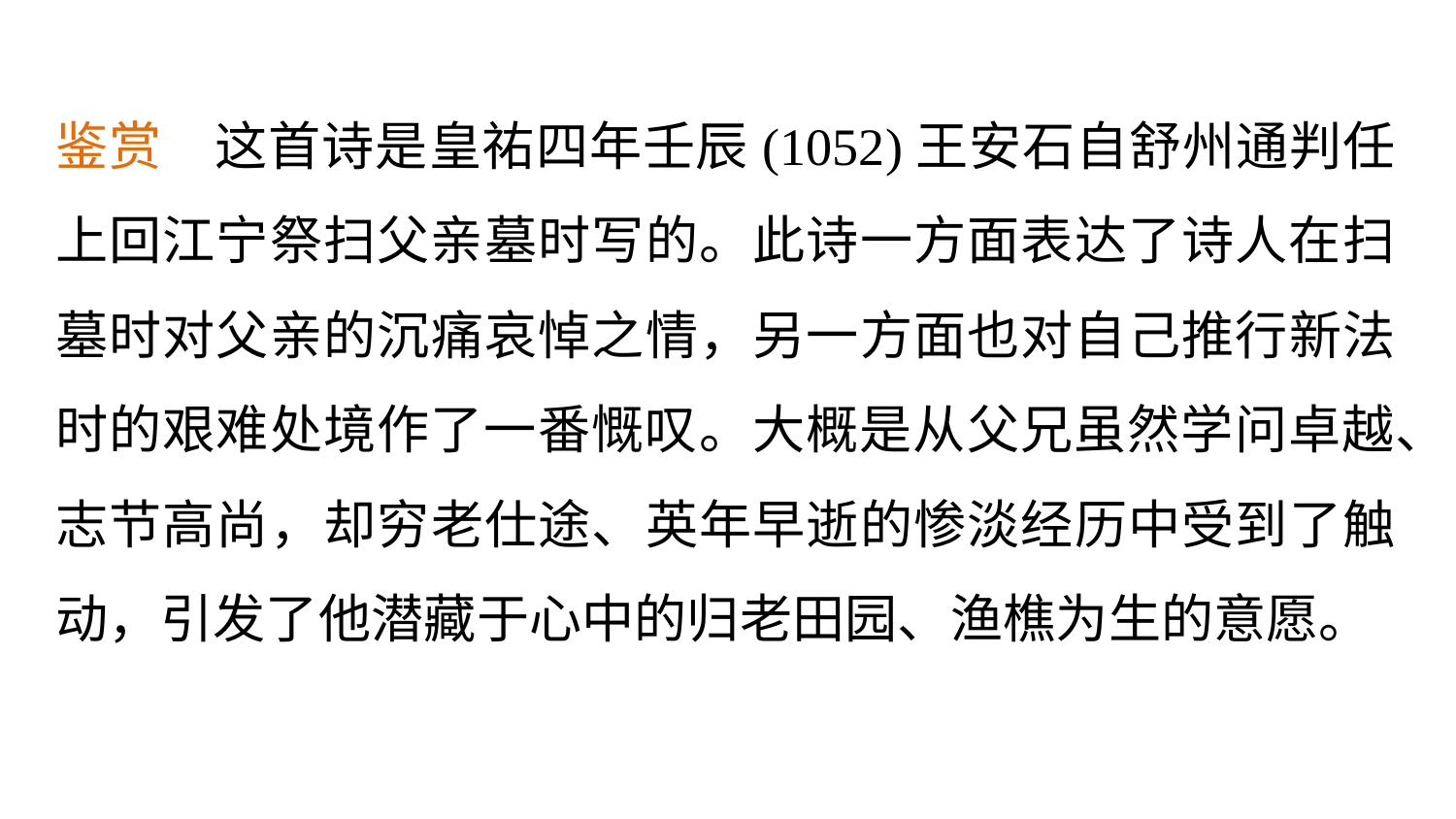

鉴赏　这首诗是皇祐四年壬辰(1052)王安石自舒州通判任上回江宁祭扫父亲墓时写的。此诗一方面表达了诗人在扫墓时对父亲的沉痛哀悼之情，另一方面也对自己推行新法时的艰难处境作了一番慨叹。大概是从父兄虽然学问卓越、志节高尚，却穷老仕途、英年早逝的惨淡经历中受到了触动，引发了他潜藏于心中的归老田园、渔樵为生的意愿。